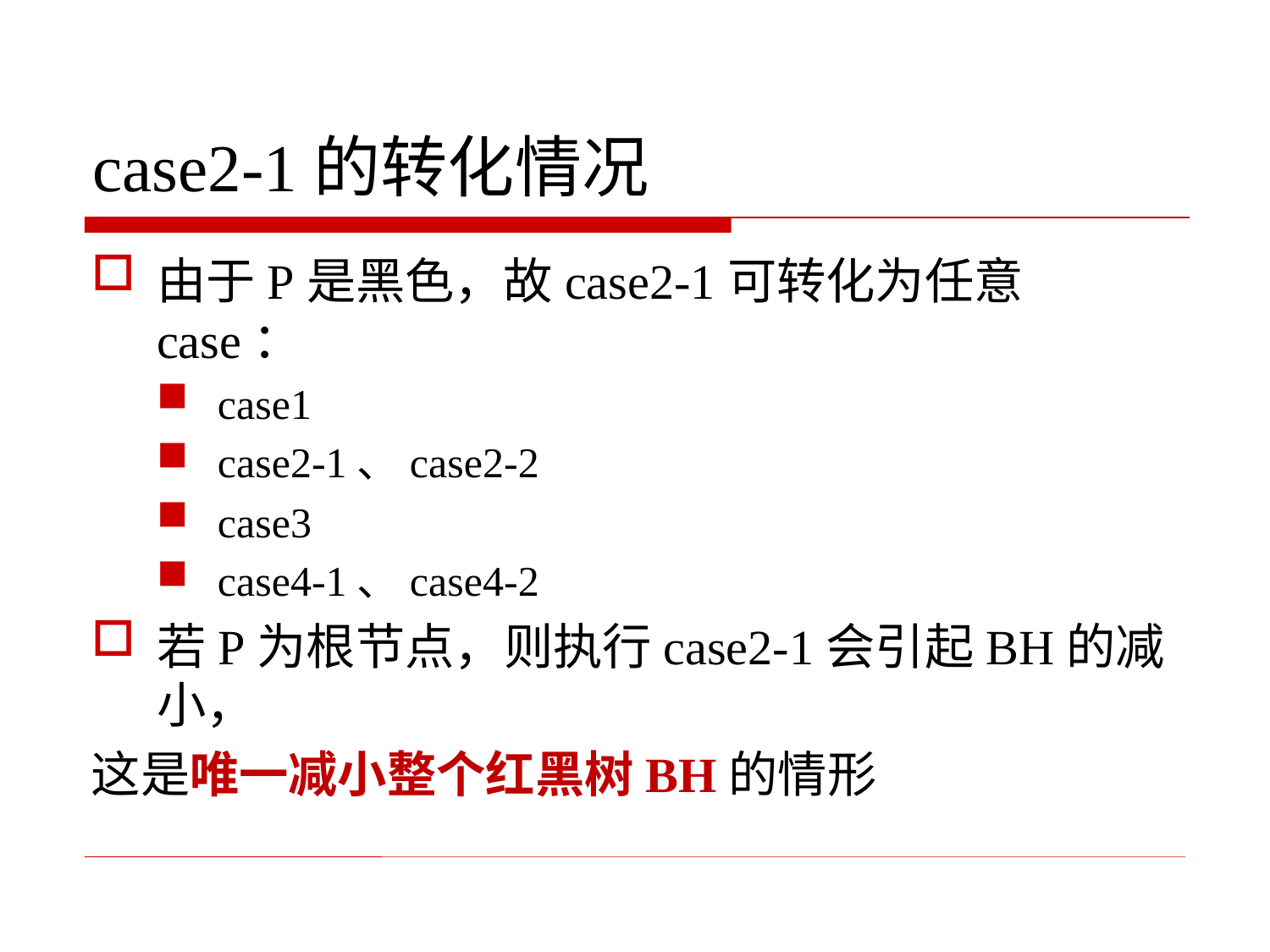

# case2-1的转化情况
由于P是黑色，故case2-1可转化为任意case：
case1
case2-1、case2-2
case3
case4-1、case4-2
若P为根节点，则执行case2-1会引起BH的减小，
这是唯一减小整个红黑树BH的情形